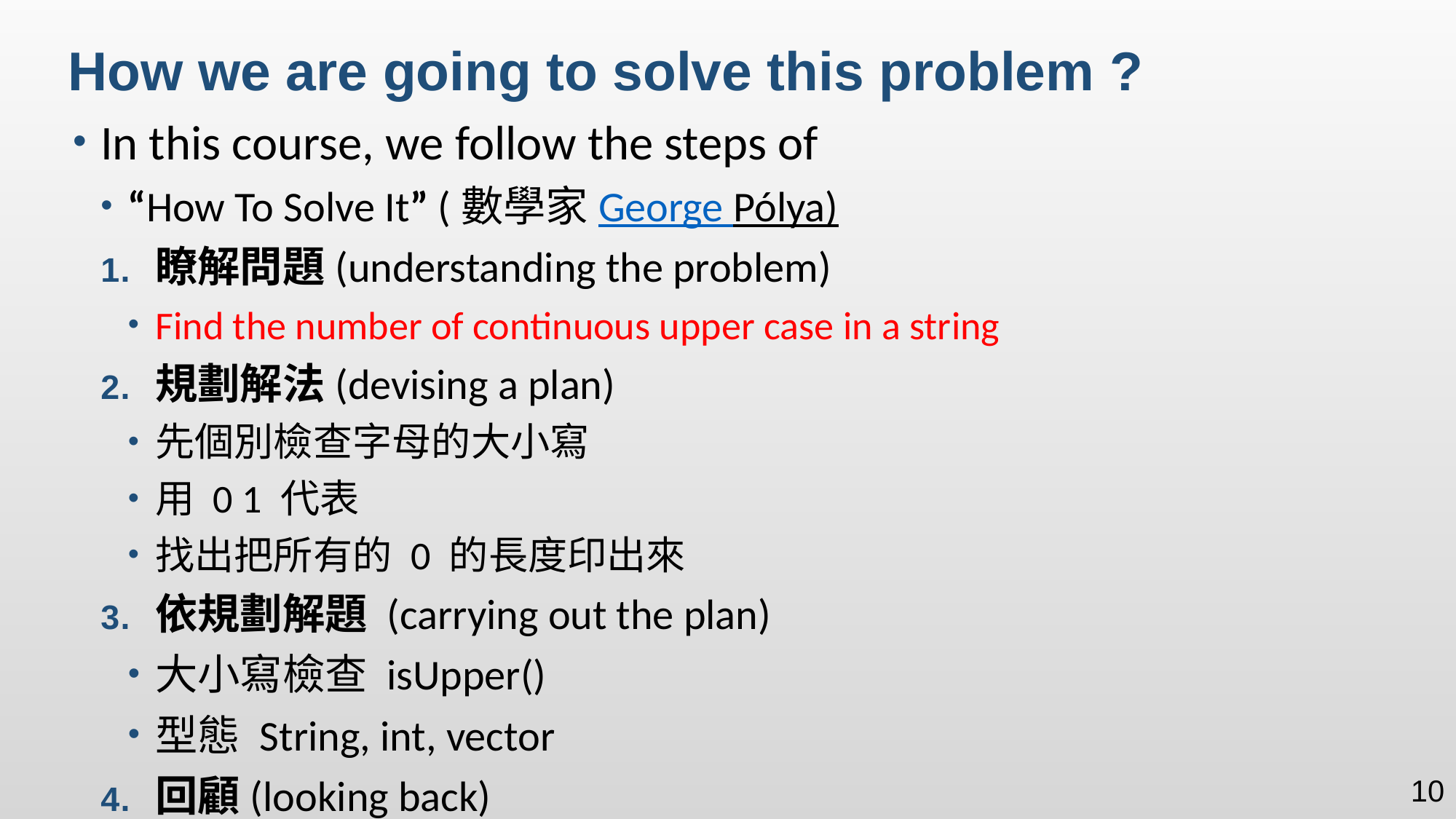

How we are going to solve this problem ?
In this course, we follow the steps of
“How To Solve It” (數學家George Pólya)
瞭解問題(understanding the problem)
Find the number of continuous upper case in a string
規劃解法(devising a plan)
先個別檢查字母的大小寫
用 0 1 代表
找出把所有的 0 的長度印出來
依規劃解題 (carrying out the plan)
大小寫檢查 isUpper()
型態 String, int, vector
回顧(looking back)

10